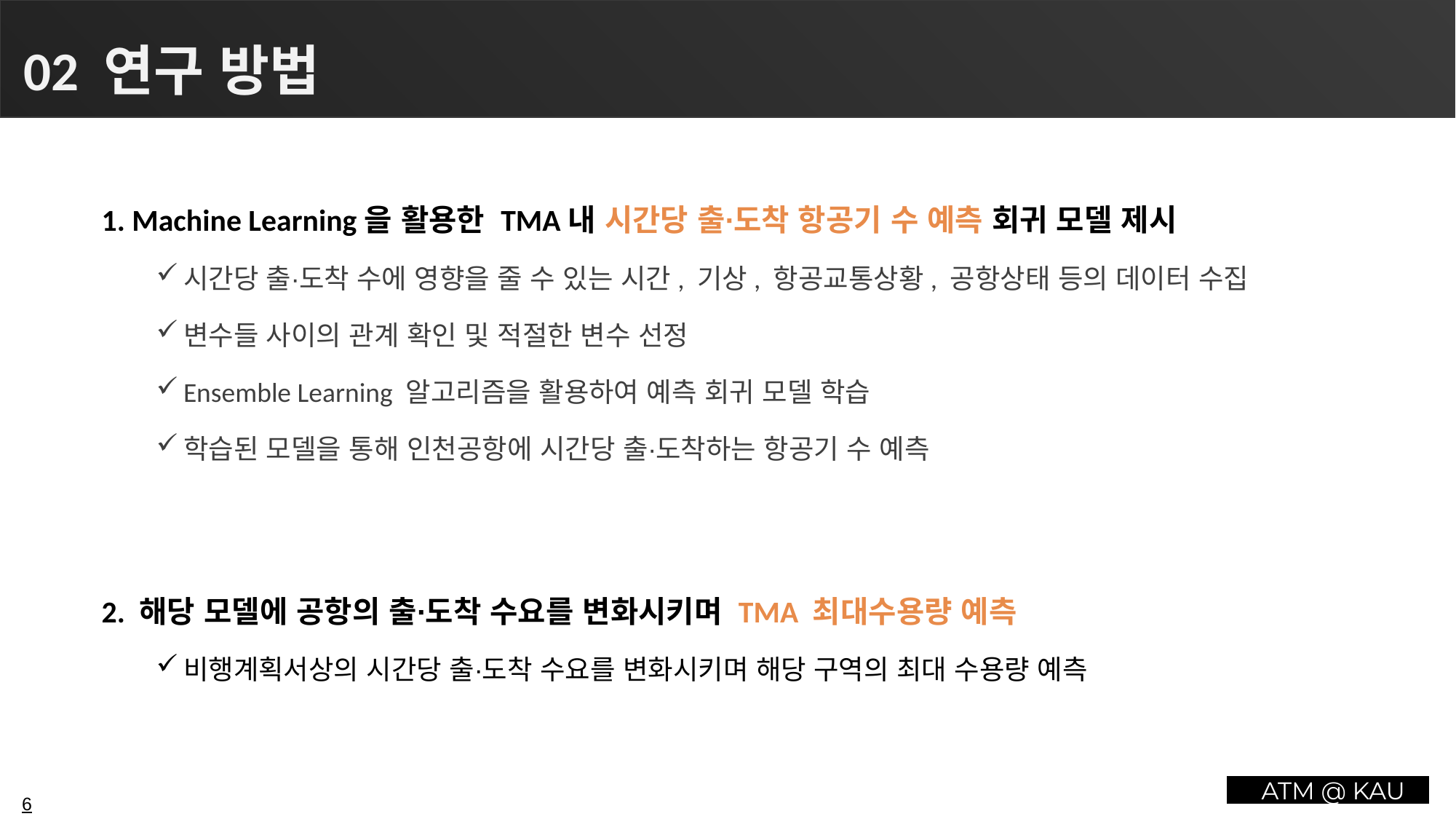

# 02 연구 방법
1. Machine Learning을 활용한 TMA내 시간당 출∙도착 항공기 수 예측 회귀 모델 제시
시간당 출∙도착 수에 영향을 줄 수 있는 시간, 기상, 항공교통상황, 공항상태 등의 데이터 수집
변수들 사이의 관계 확인 및 적절한 변수 선정
Ensemble Learning 알고리즘을 활용하여 예측 회귀 모델 학습
학습된 모델을 통해 인천공항에 시간당 출∙도착하는 항공기 수 예측

2. 해당 모델에 공항의 출∙도착 수요를 변화시키며 TMA 최대수용량 예측
비행계획서상의 시간당 출∙도착 수요를 변화시키며 해당 구역의 최대 수용량 예측
ATM @ KAU
6